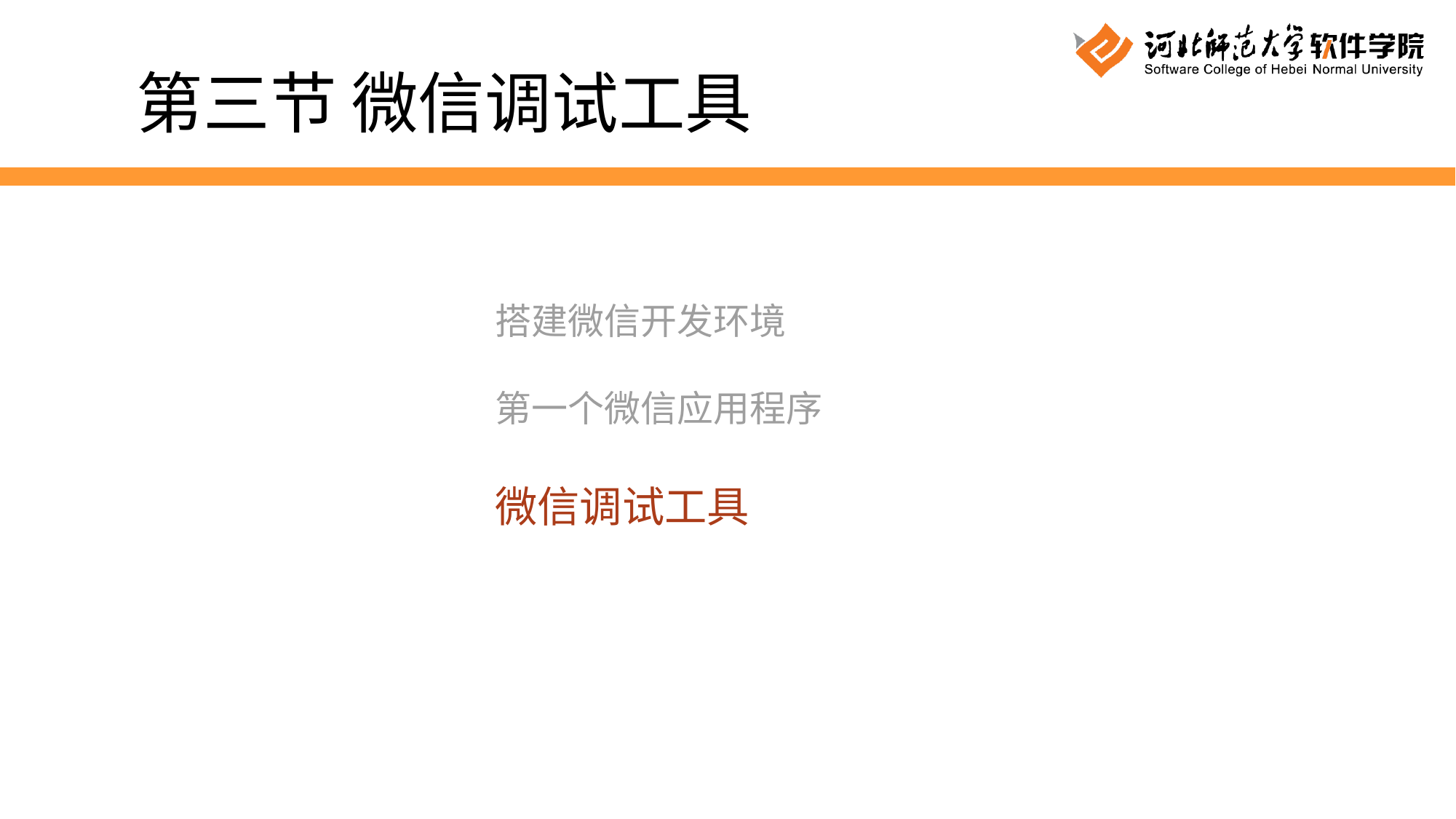

第三节 微信调试工具
搭建微信开发环境
第一个微信应用程序
微信调试工具